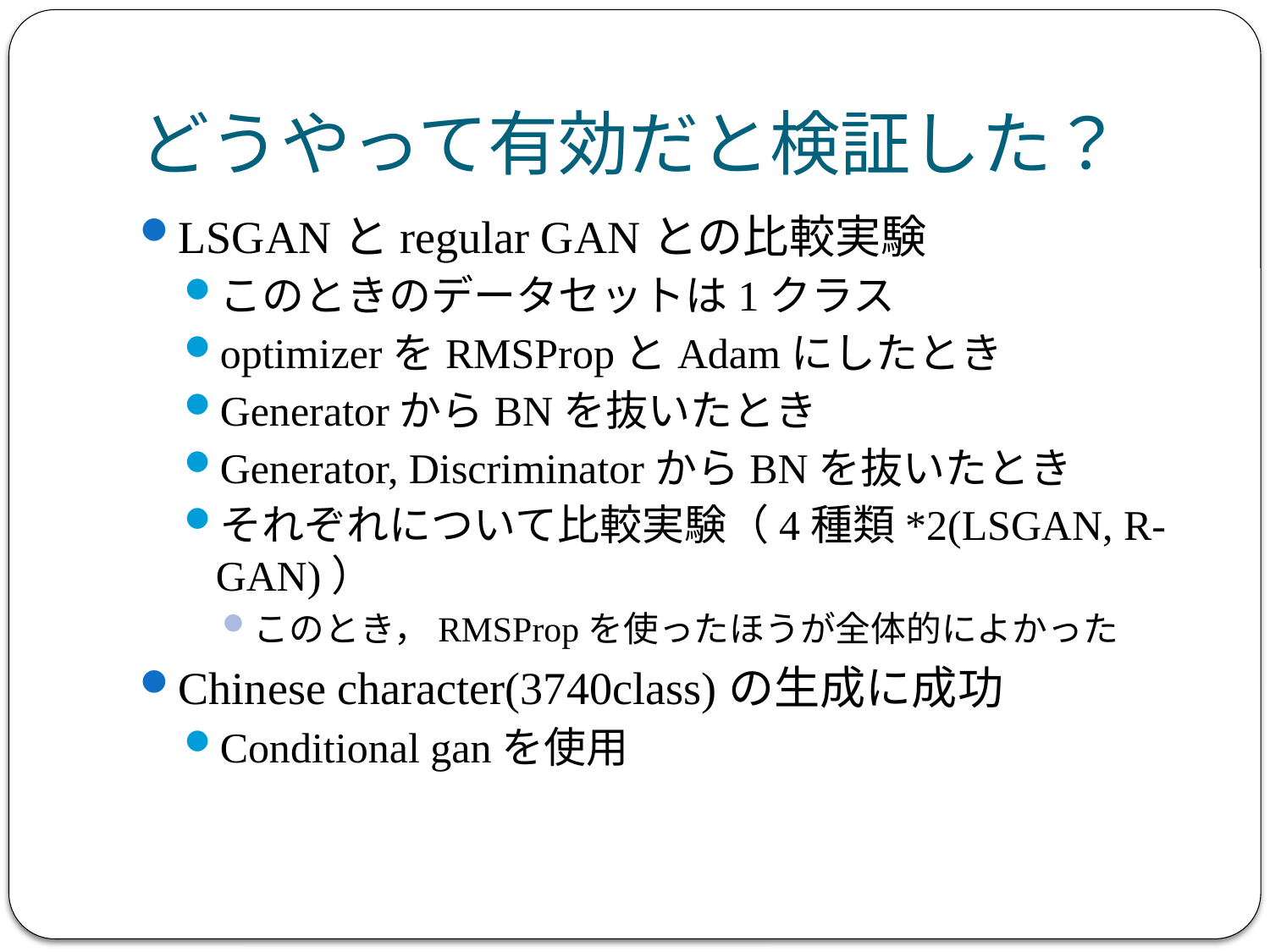

# どうやって有効だと検証した？
LSGANとregular GANとの比較実験
このときのデータセットは1クラス
optimizerをRMSPropとAdamにしたとき
GeneratorからBNを抜いたとき
Generator, DiscriminatorからBNを抜いたとき
それぞれについて比較実験（4種類*2(LSGAN, R-GAN)）
このとき，RMSPropを使ったほうが全体的によかった
Chinese character(3740class)の生成に成功
Conditional ganを使用